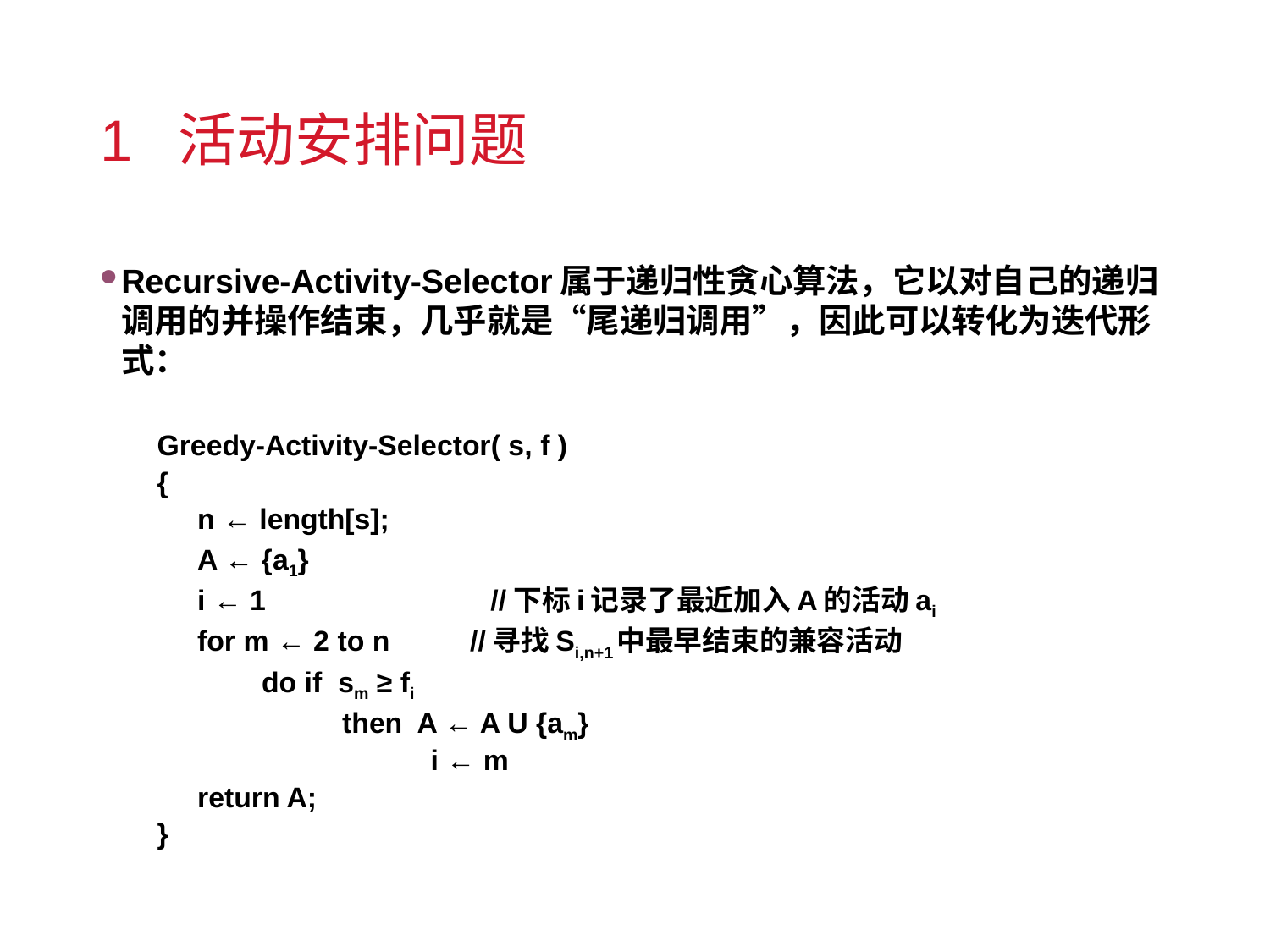

# 1  活动安排问题
Recursive-Activity-Selector属于递归性贪心算法，它以对自己的递归调用的并操作结束，几乎就是“尾递归调用”，因此可以转化为迭代形式：

Greedy-Activity-Selector( s, f )
{
     n ← length[s];
     A ← {a1}
     i ← 1                            //下标i记录了最近加入A的活动ai
     for m ← 2 to n          //寻找Si,n+1中最早结束的兼容活动
             do if  sm ≥ fi
                       then  A ← A U {am}
                                  i ← m
     return A;
}